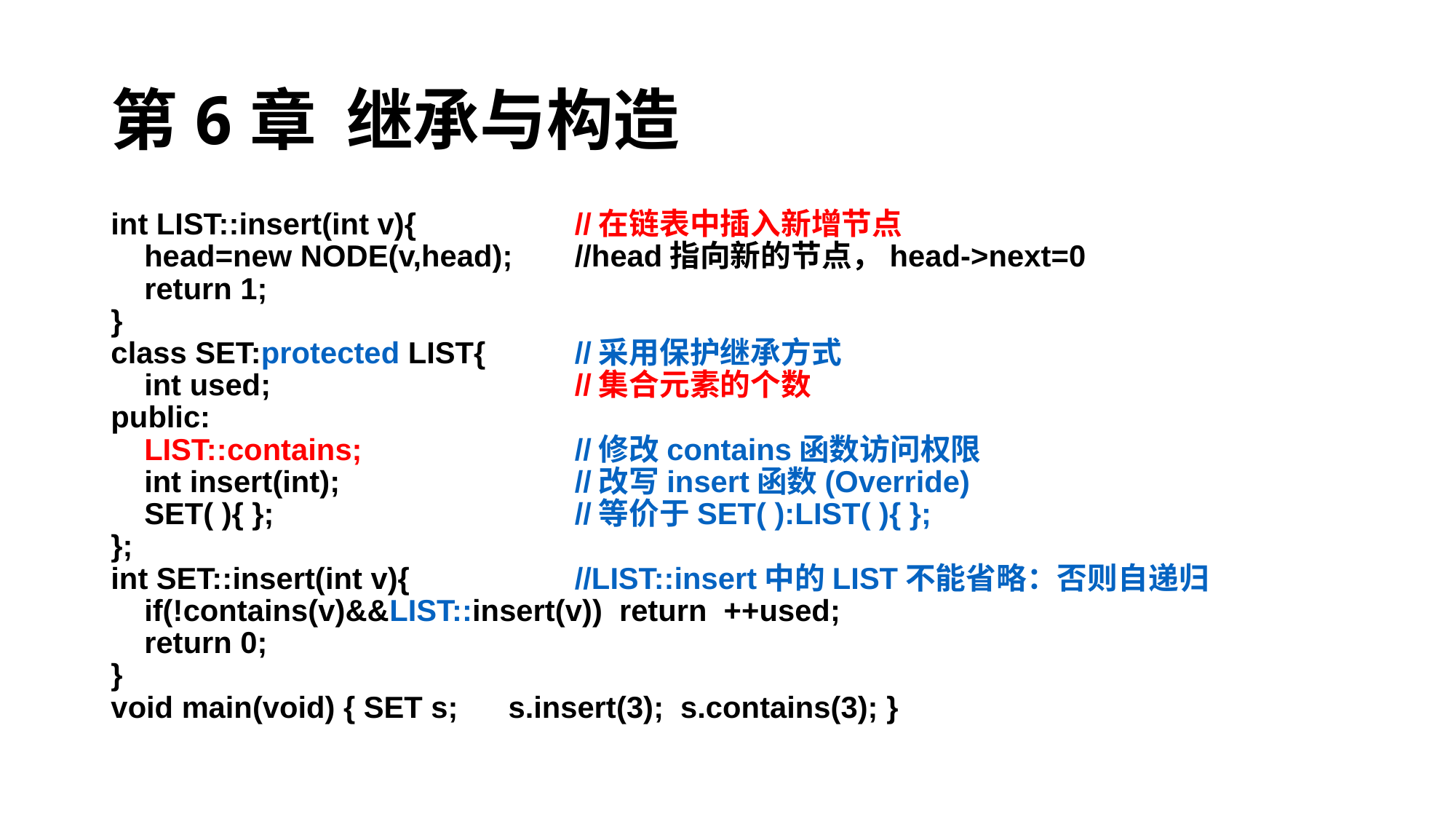

# 第6章  继承与构造
int LIST::insert(int v){		//在链表中插入新增节点
    head=new NODE(v,head);	//head指向新的节点，head->next=0
    return 1;
}
class SET:protected LIST{	//采用保护继承方式
    int used;			//集合元素的个数
public:
    LIST::contains;      		//修改contains函数访问权限
    int insert(int);	        		//改写insert函数(Override)
    SET( ){ };	         		//等价于SET( ):LIST( ){ };
};
int SET::insert(int v){ 		//LIST::insert中的LIST不能省略：否则自递归
    if(!contains(v)&&LIST::insert(v))  return  ++used;
    return 0;
}
void main(void) { SET s;      s.insert(3);  s.contains(3); }